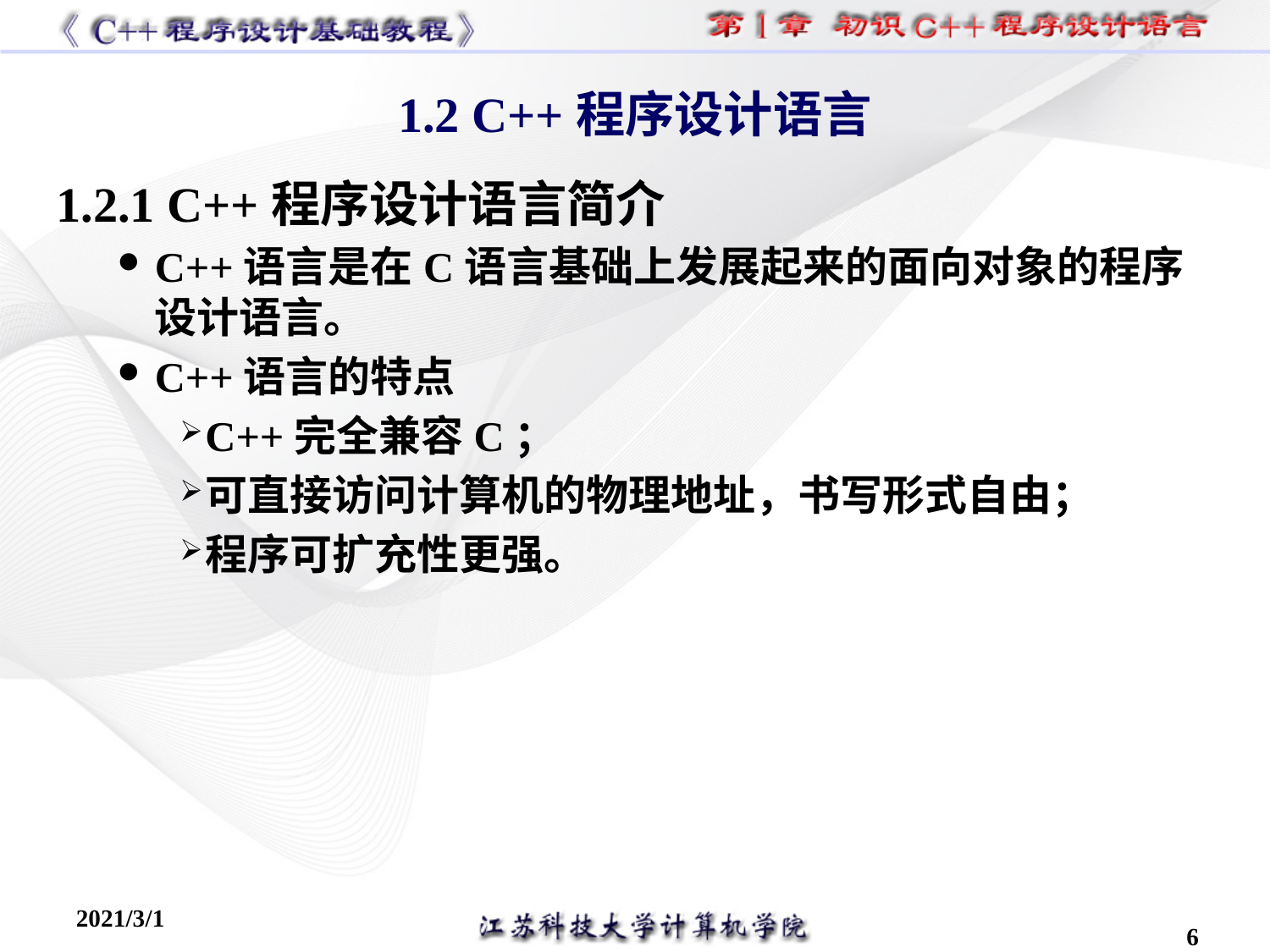

1.2 C++程序设计语言
1.2.1 C++程序设计语言简介
C++语言是在C语言基础上发展起来的面向对象的程序设计语言。
C++语言的特点
C++完全兼容C；
可直接访问计算机的物理地址，书写形式自由；
程序可扩充性更强。